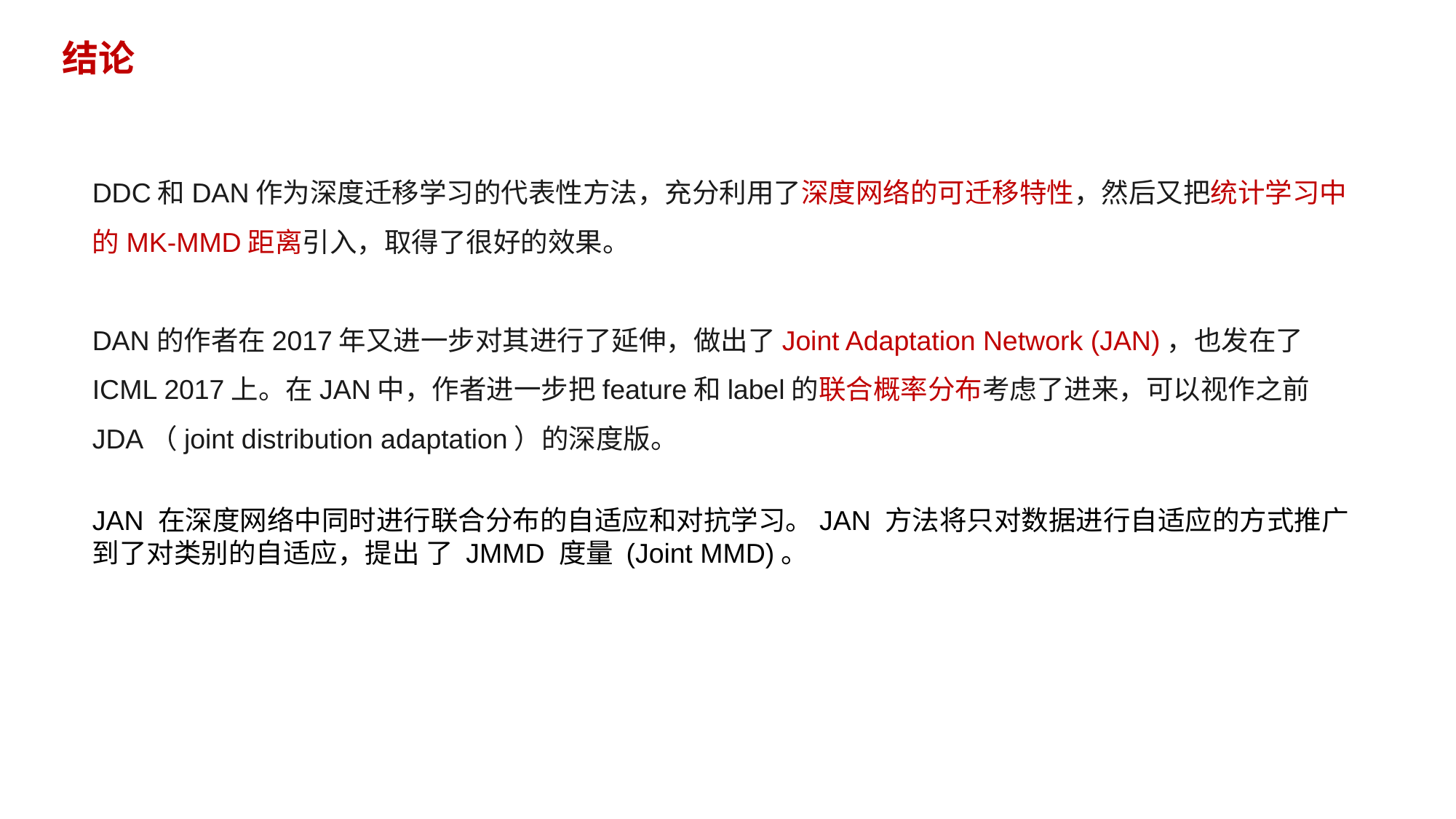

结论
DDC和DAN作为深度迁移学习的代表性方法，充分利用了深度网络的可迁移特性，然后又把统计学习中的MK-MMD距离引入，取得了很好的效果。

DAN的作者在2017年又进一步对其进行了延伸，做出了Joint Adaptation Network (JAN)，也发在了ICML 2017上。在JAN中，作者进一步把feature和label的联合概率分布考虑了进来，可以视作之前JDA（joint distribution adaptation）的深度版。

JAN 在深度网络中同时进行联合分布的自适应和对抗学习。JAN 方法将只对数据进行自适应的方式推广到了对类别的自适应，提出 了 JMMD 度量 (Joint MMD)。